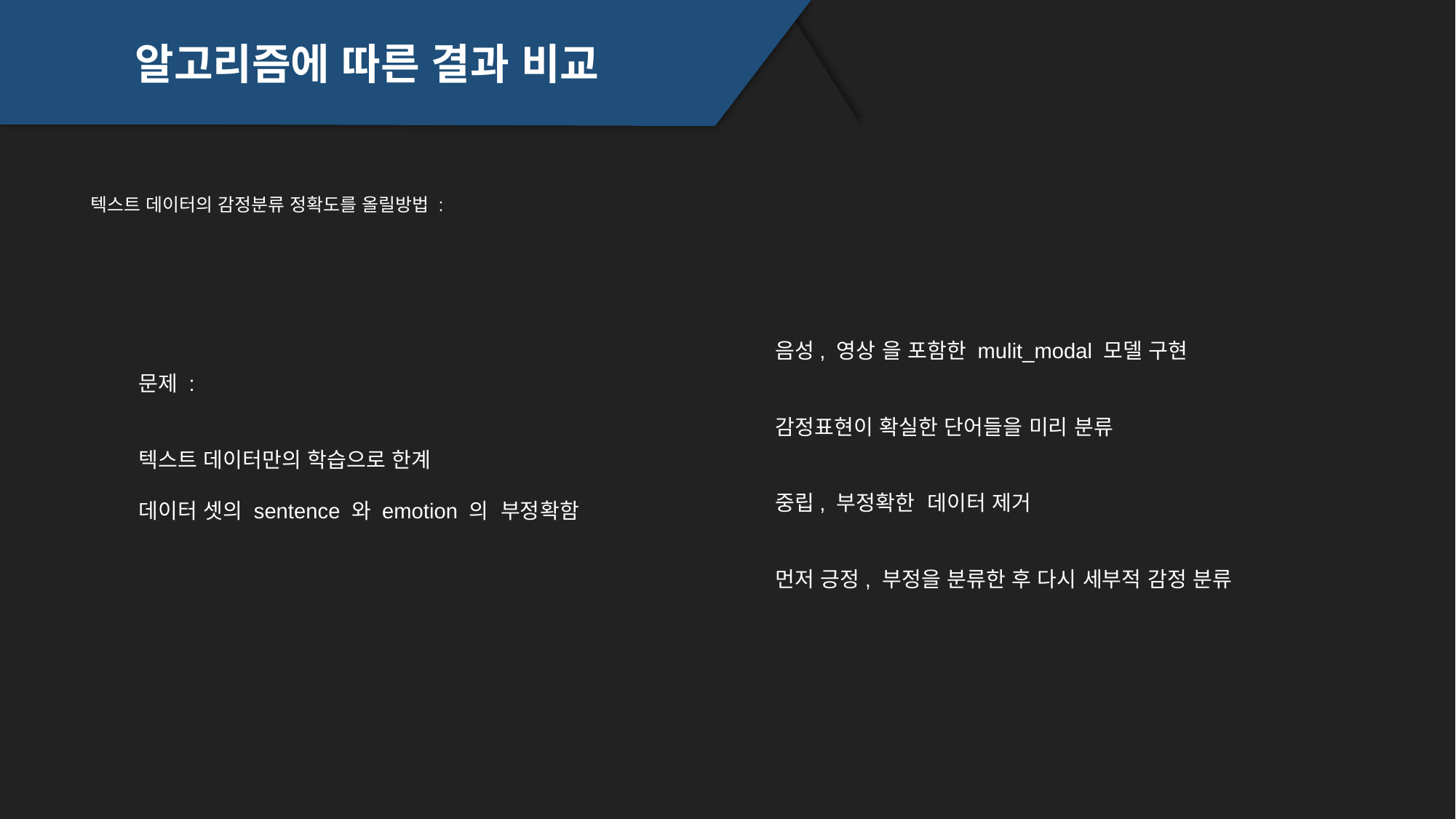

알고리즘에 따른 결과 비교
텍스트 데이터의 감정분류 정확도를 올릴방법 :
음성, 영상 을 포함한 mulit_modal 모델 구현

감정표현이 확실한 단어들을 미리 분류

중립, 부정확한  데이터 제거

먼저 긍정, 부정을 분류한 후 다시 세부적 감정 분류

문제 :

텍스트 데이터만의 학습으로 한계

데이터 셋의 sentence 와 emotion 의  부정확함